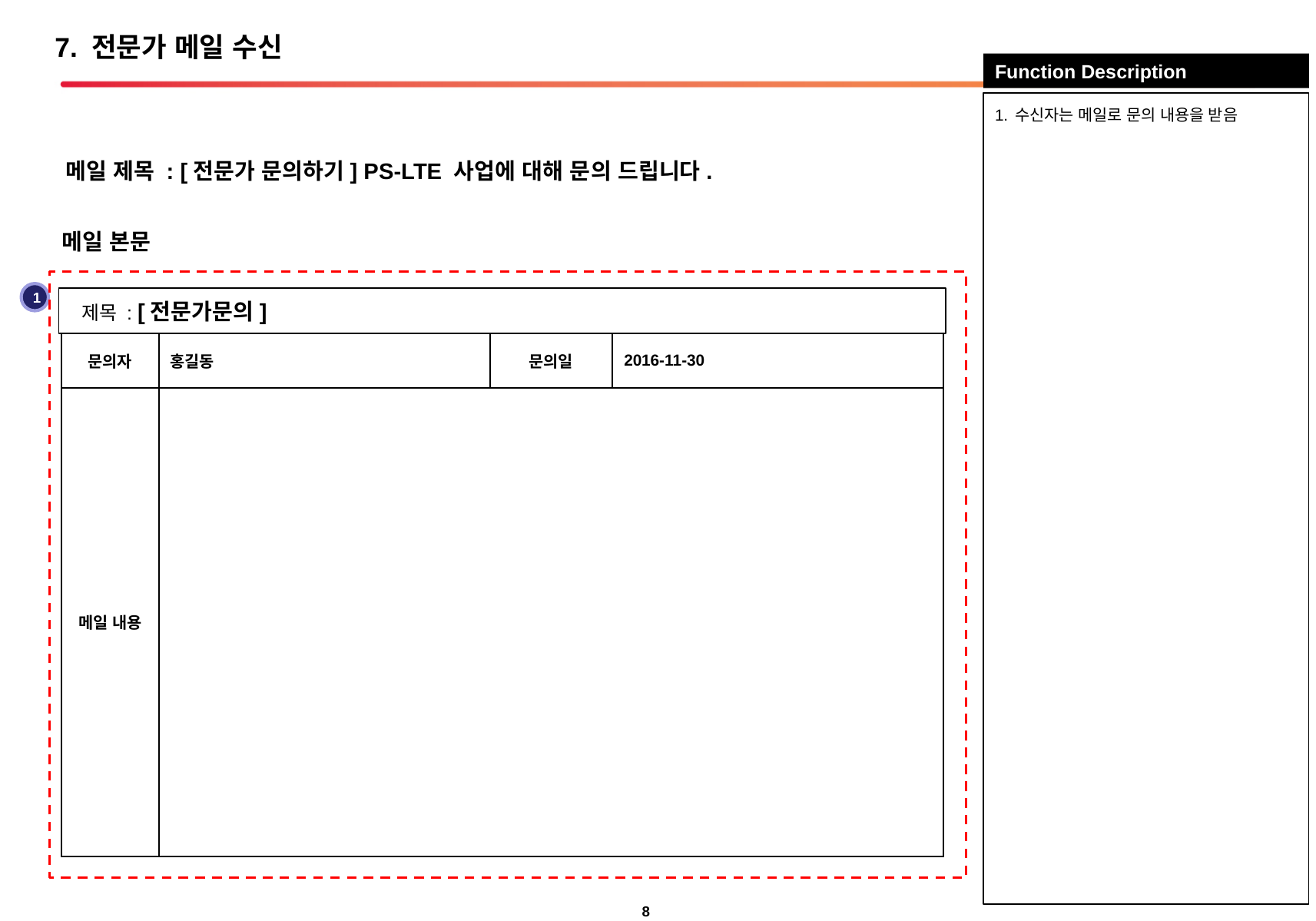

# 7. 전문가 메일 수신
Function Description

 수신자는 메일로 문의 내용을 받음

메일 제목 : [전문가 문의하기] PS-LTE 사업에 대해 문의 드립니다.
메일 본문

1
제목 : [전문가문의]
| 문의자 | 홍길동 | 문의일 | 2016-11-30 |
| --- | --- | --- | --- |
| 메일 내용 |  |  |  |